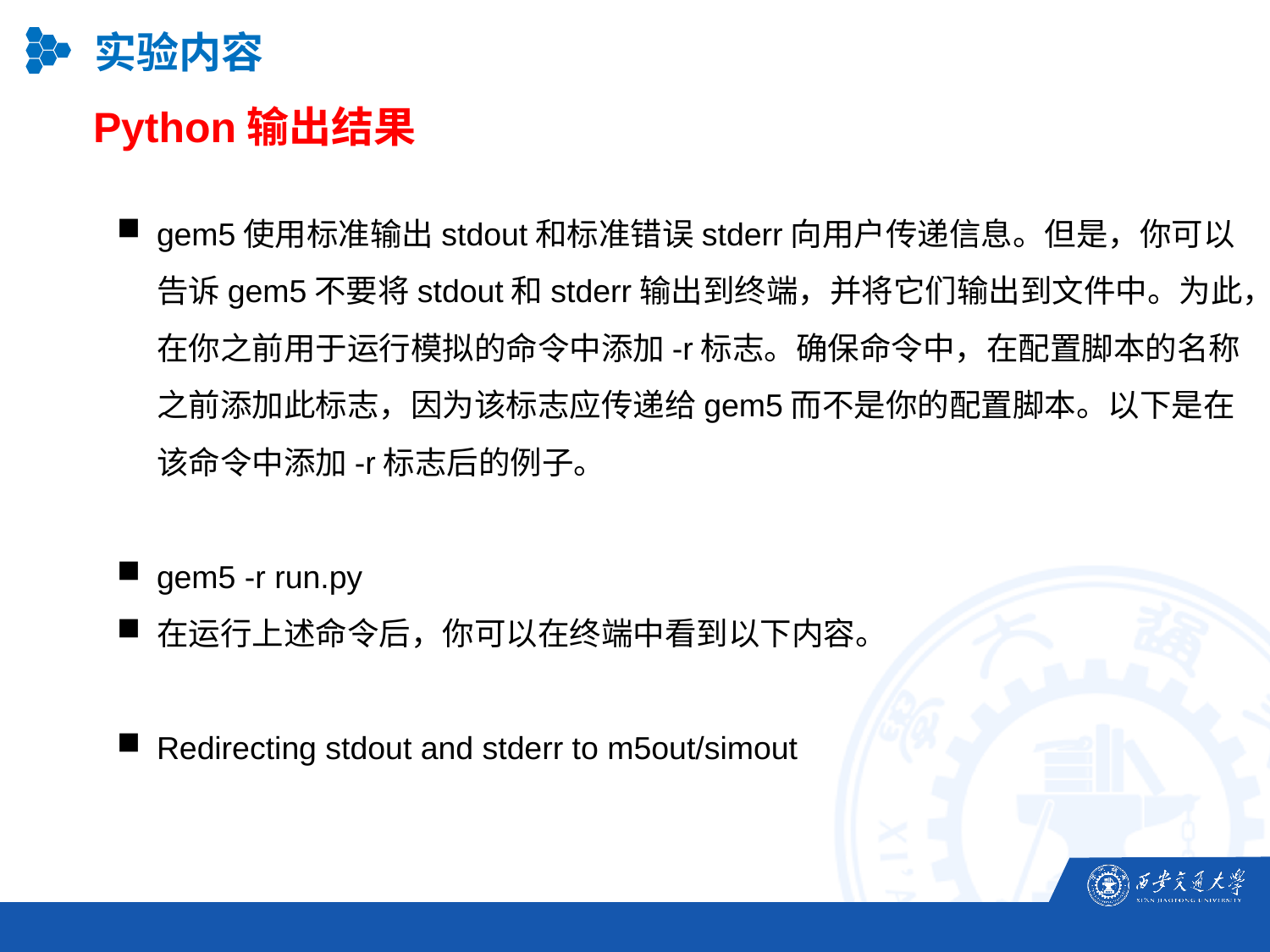

实验内容
Python输出结果
gem5使用标准输出stdout和标准错误stderr向用户传递信息。但是，你可以告诉gem5不要将stdout和stderr输出到终端，并将它们输出到文件中。为此，在你之前用于运行模拟的命令中添加-r标志。确保命令中，在配置脚本的名称之前添加此标志，因为该标志应传递给gem5而不是你的配置脚本。以下是在该命令中添加-r标志后的例子。

gem5 -r run.py
在运行上述命令后，你可以在终端中看到以下内容。

Redirecting stdout and stderr to m5out/simout